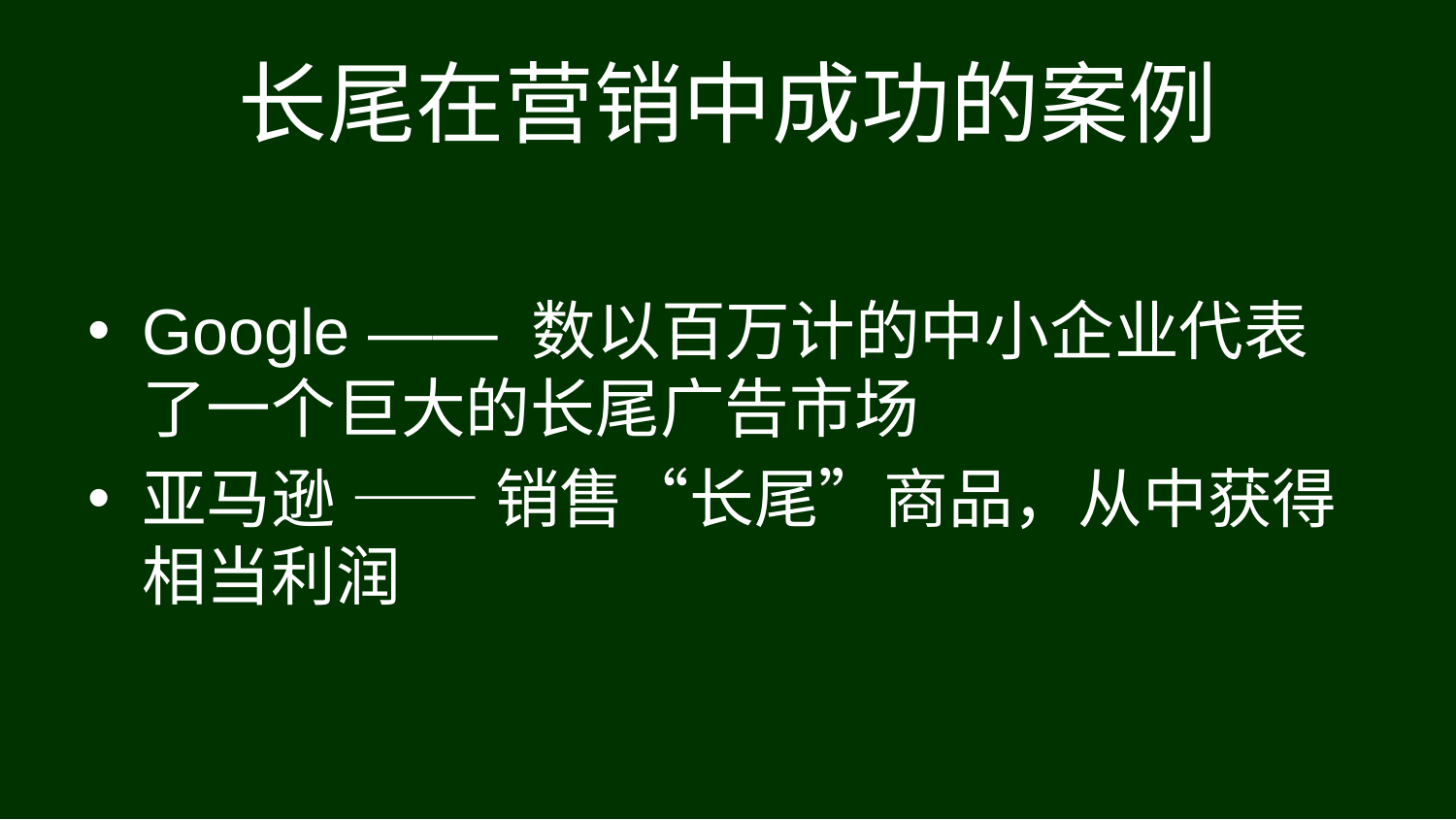

长尾在营销中成功的案例
Google —— 数以百万计的中小企业代表了一个巨大的长尾广告市场
亚马逊 —— 销售“长尾”商品，从中获得相当利润